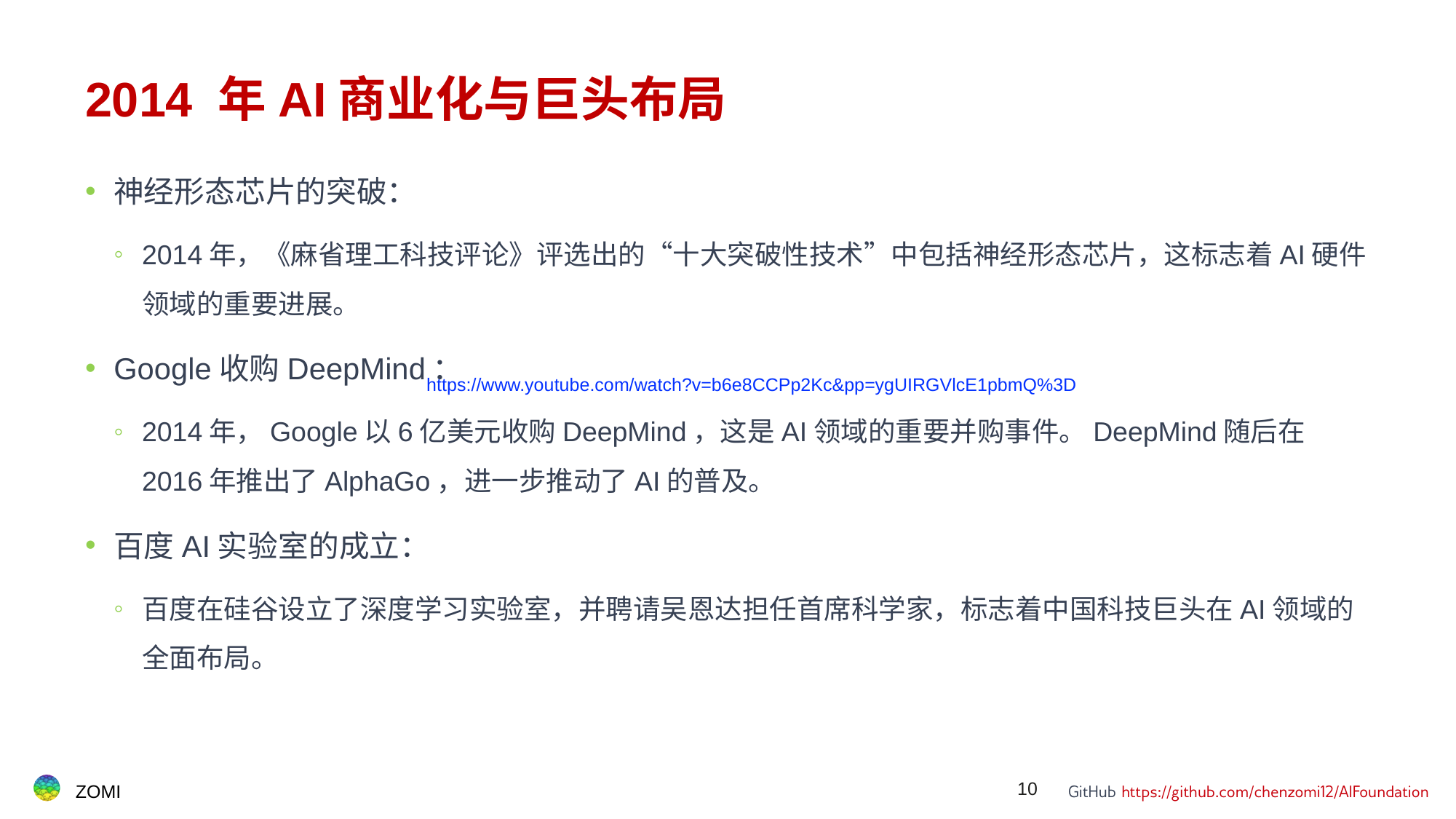

# 2014 年AI商业化与巨头布局
神经形态芯片的突破：
2014年，《麻省理工科技评论》评选出的“十大突破性技术”中包括神经形态芯片，这标志着AI硬件领域的重要进展。
Google收购DeepMind：
2014年，Google以6亿美元收购DeepMind，这是AI领域的重要并购事件。DeepMind随后在2016年推出了AlphaGo，进一步推动了AI的普及。
百度AI实验室的成立：
百度在硅谷设立了深度学习实验室，并聘请吴恩达担任首席科学家，标志着中国科技巨头在AI领域的全面布局。
https://www.youtube.com/watch?v=b6e8CCPp2Kc&pp=ygUIRGVlcE1pbmQ%3D